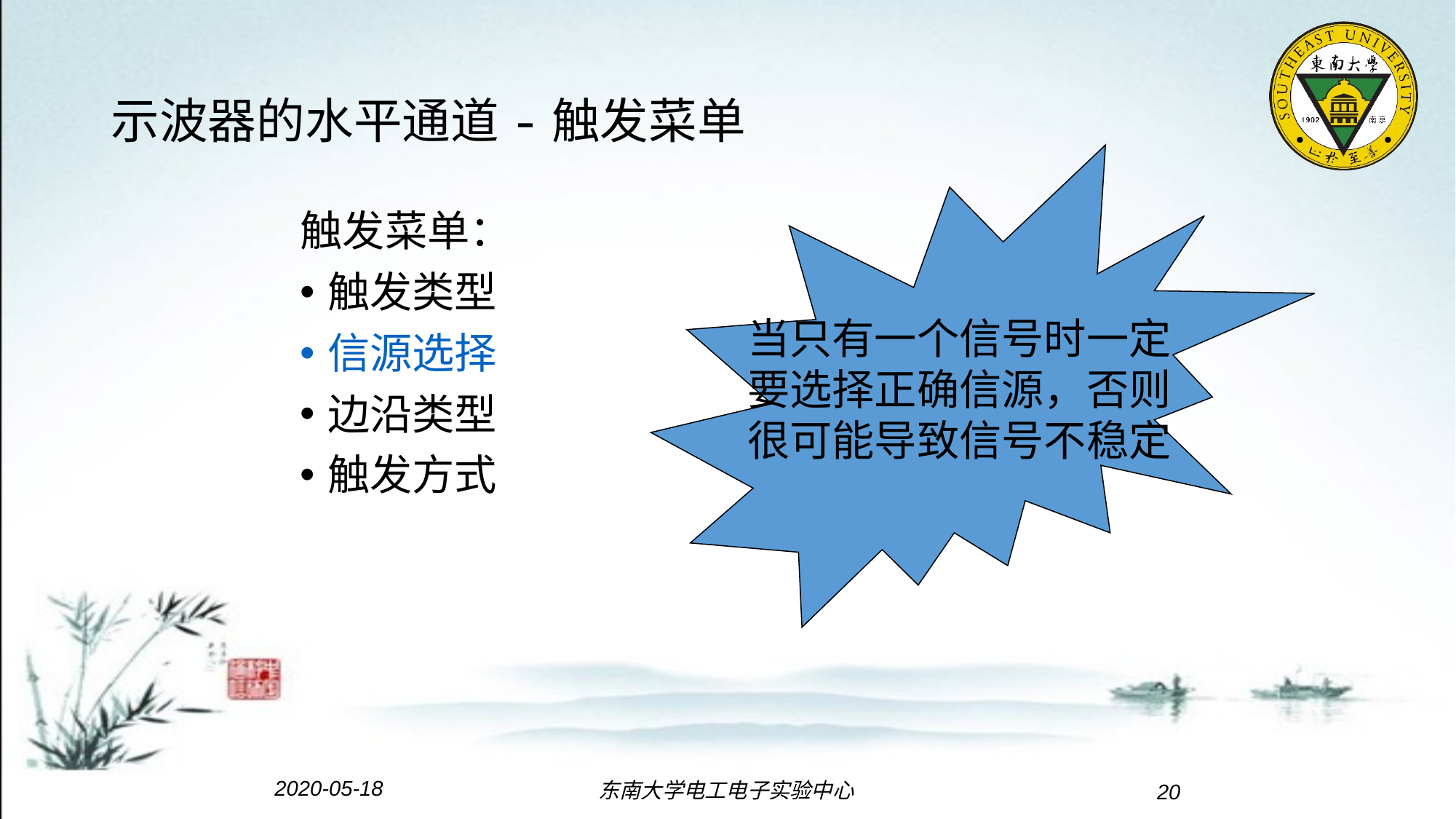

# 示波器的水平通道-触发菜单

当只有一个信号时一定要选择正确信源，否则很可能导致信号不稳定
触发菜单：
触发类型
信源选择
边沿类型
触发方式

2020-05-18
东南大学电工电子实验中心
20